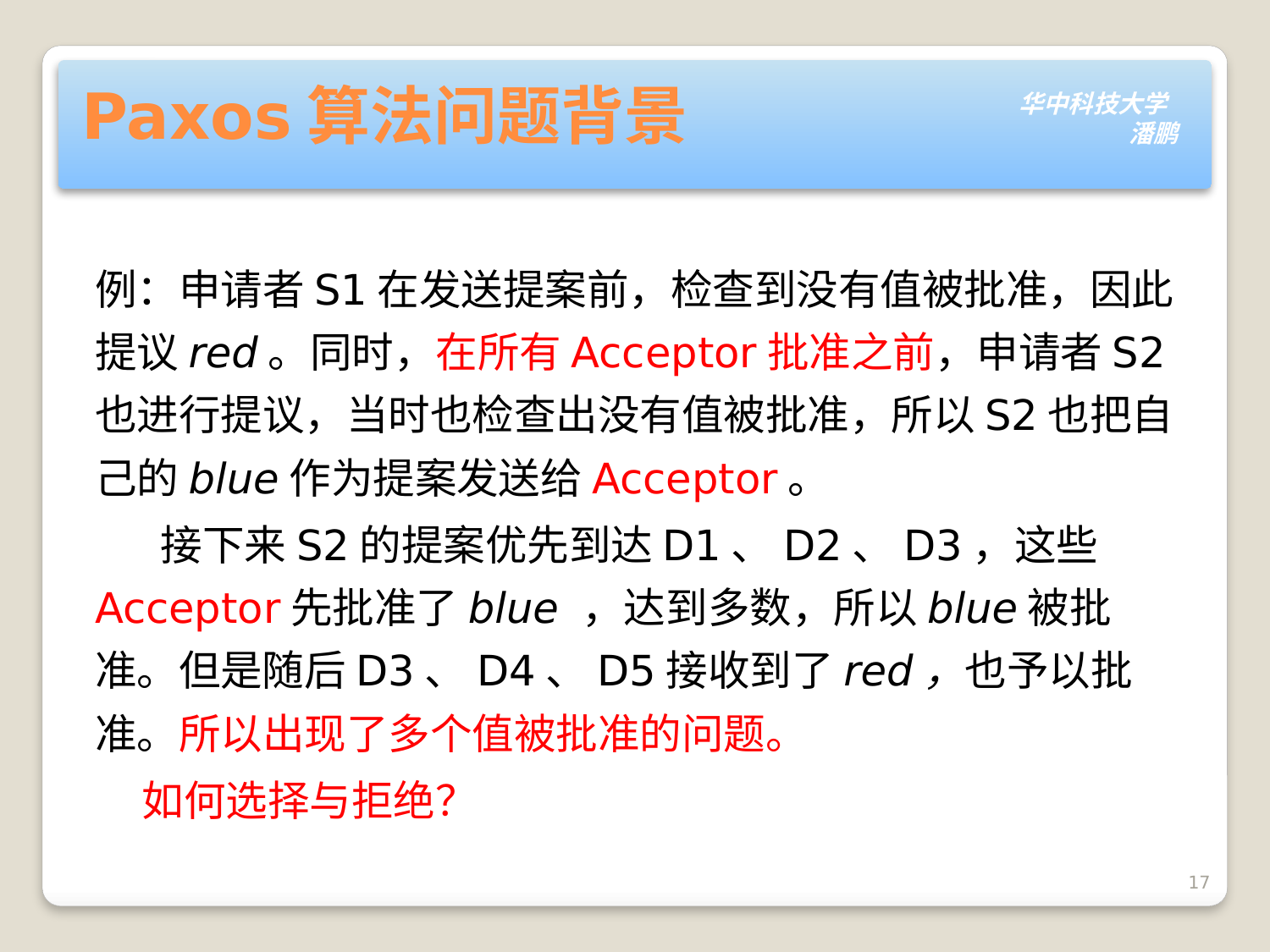

# Paxos算法问题背景
例：申请者S1在发送提案前，检查到没有值被批准，因此提议red。同时，在所有Acceptor批准之前，申请者S2也进行提议，当时也检查出没有值被批准，所以S2也把自己的blue作为提案发送给Acceptor。
      接下来S2的提案优先到达D1、D2、D3，这些Acceptor先批准了blue ，达到多数，所以blue被批准。但是随后D3、D4、D5接收到了red，也予以批准。所以出现了多个值被批准的问题。
    如何选择与拒绝？
17